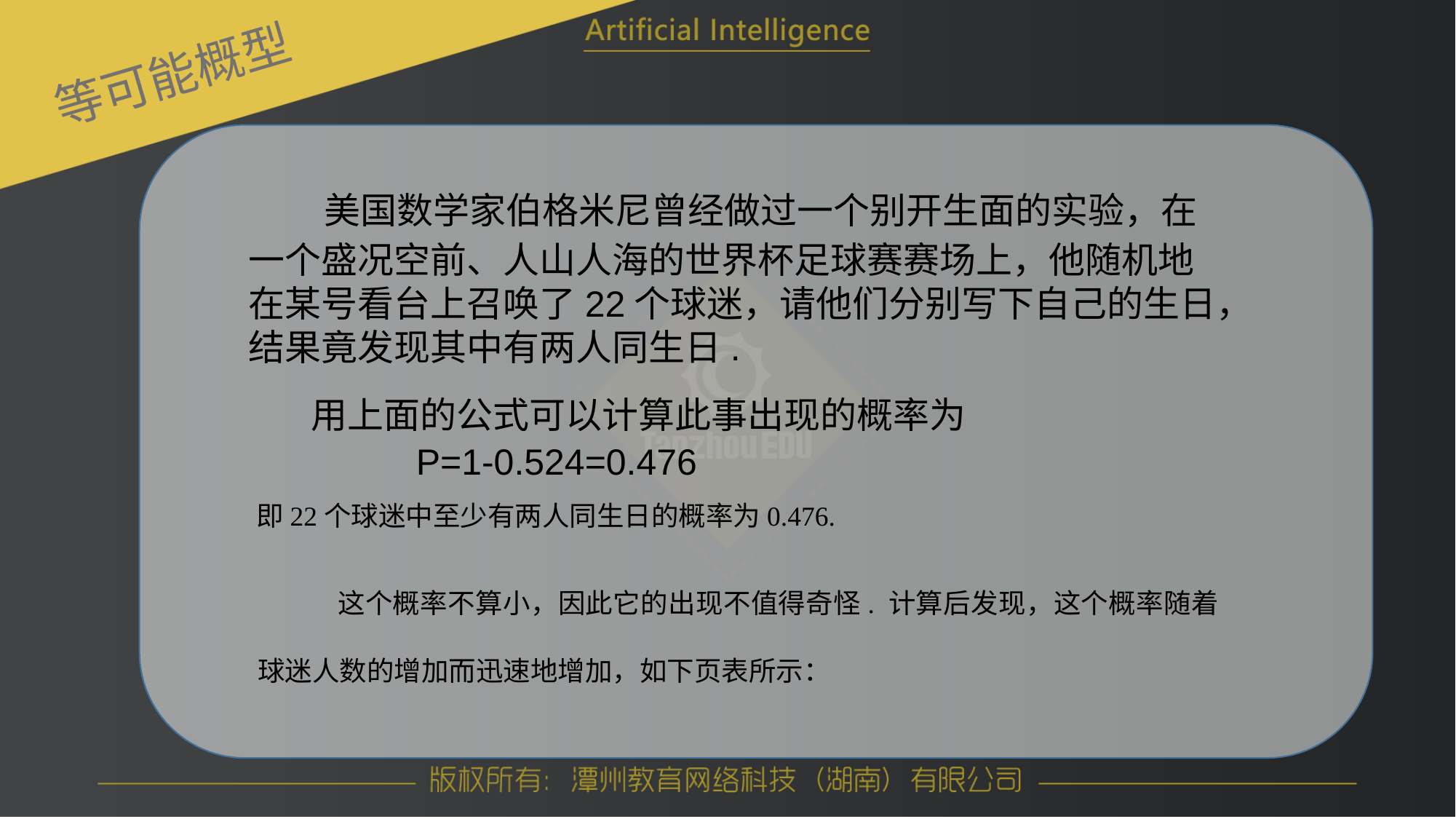

等可能概型

    美国数学家伯格米尼曾经做过一个别开生面的实验，在一个盛况空前、人山人海的世界杯足球赛赛场上，他随机地在某号看台上召唤了22个球迷，请他们分别写下自己的生日，结果竟发现其中有两人同生日.
           用上面的公式可以计算此事出现的概率为
                    P=1-0.524=0.476

即22个球迷中至少有两人同生日的概率为0.476.
      这个概率不算小，因此它的出现不值得奇怪. 计算后发现，这个概率随着球迷人数的增加而迅速地增加，如下页表所示：